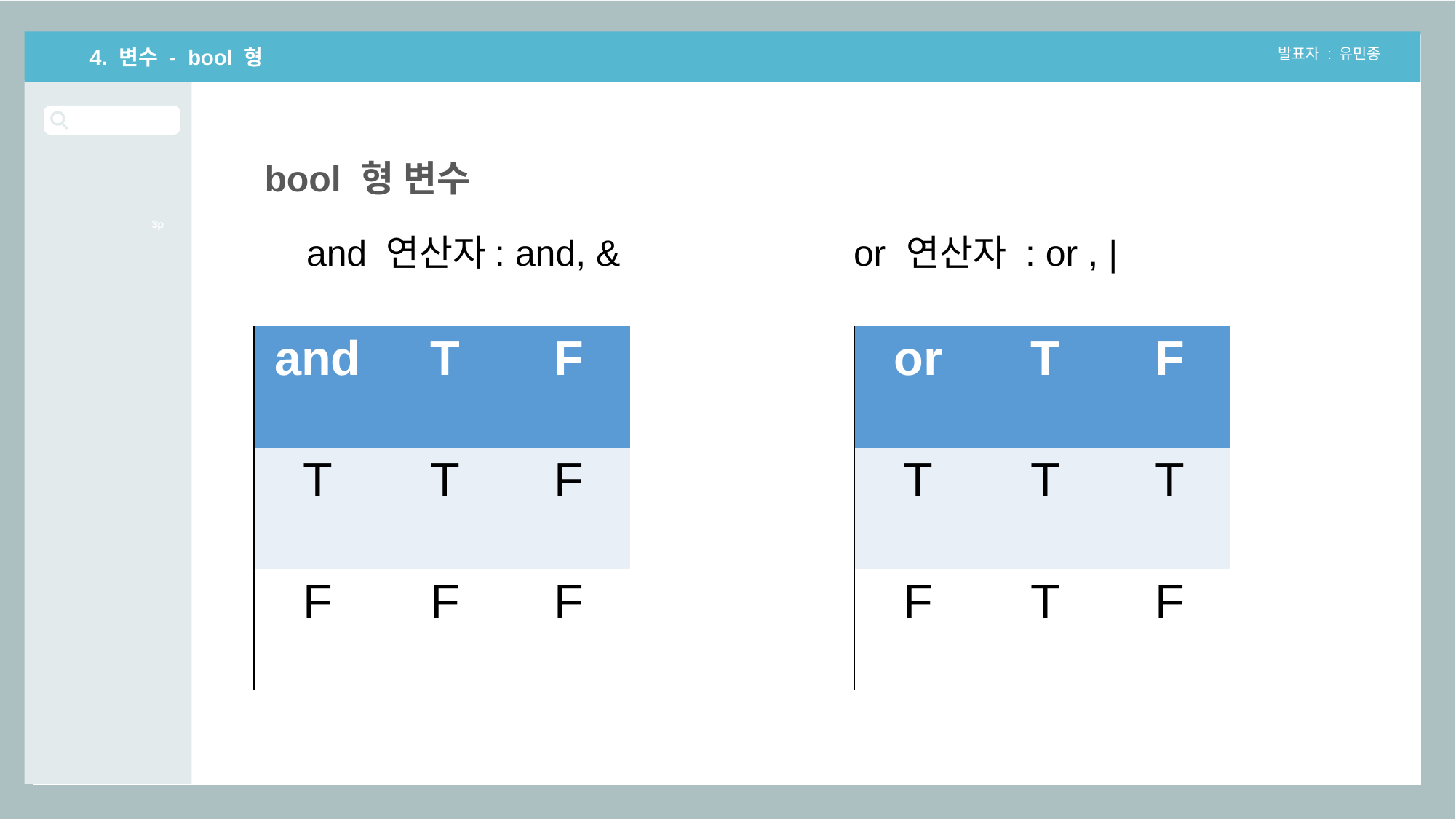

4. 변수 -  bool 형
발표자 : 유민종

bool 형 변수
3p
and 연산자: and, &                       or 연산자 : or , |
| and | T | F |
| --- | --- | --- |
| T | T | F |
| F | F | F |
| or | T | F |
| --- | --- | --- |
| T | T | T |
| F | T | F |